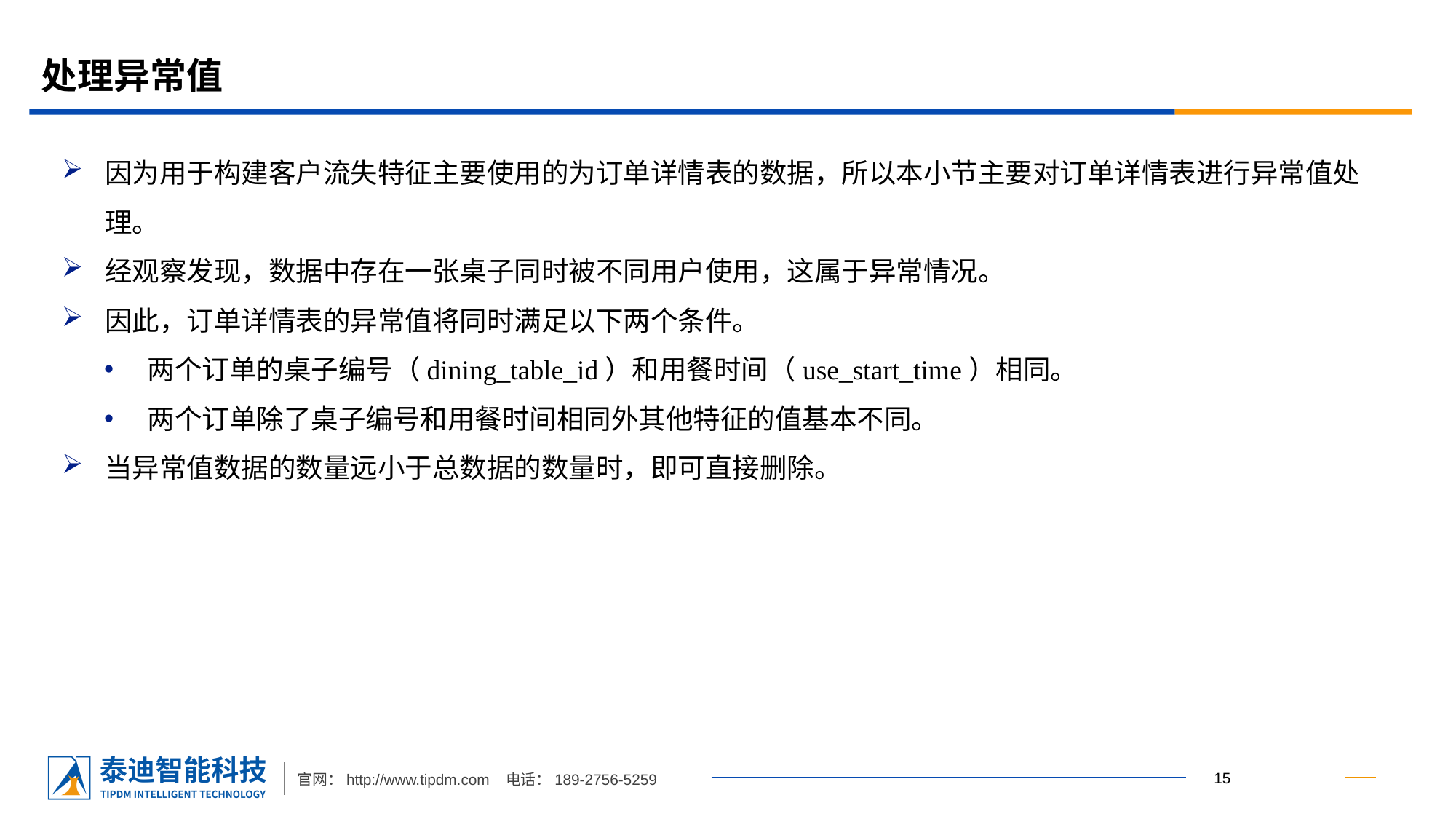

# 处理异常值
因为用于构建客户流失特征主要使用的为订单详情表的数据，所以本小节主要对订单详情表进行异常值处理。
经观察发现，数据中存在一张桌子同时被不同用户使用，这属于异常情况。
因此，订单详情表的异常值将同时满足以下两个条件。
两个订单的桌子编号（dining_table_id）和用餐时间（use_start_time）相同。
两个订单除了桌子编号和用餐时间相同外其他特征的值基本不同。
当异常值数据的数量远小于总数据的数量时，即可直接删除。